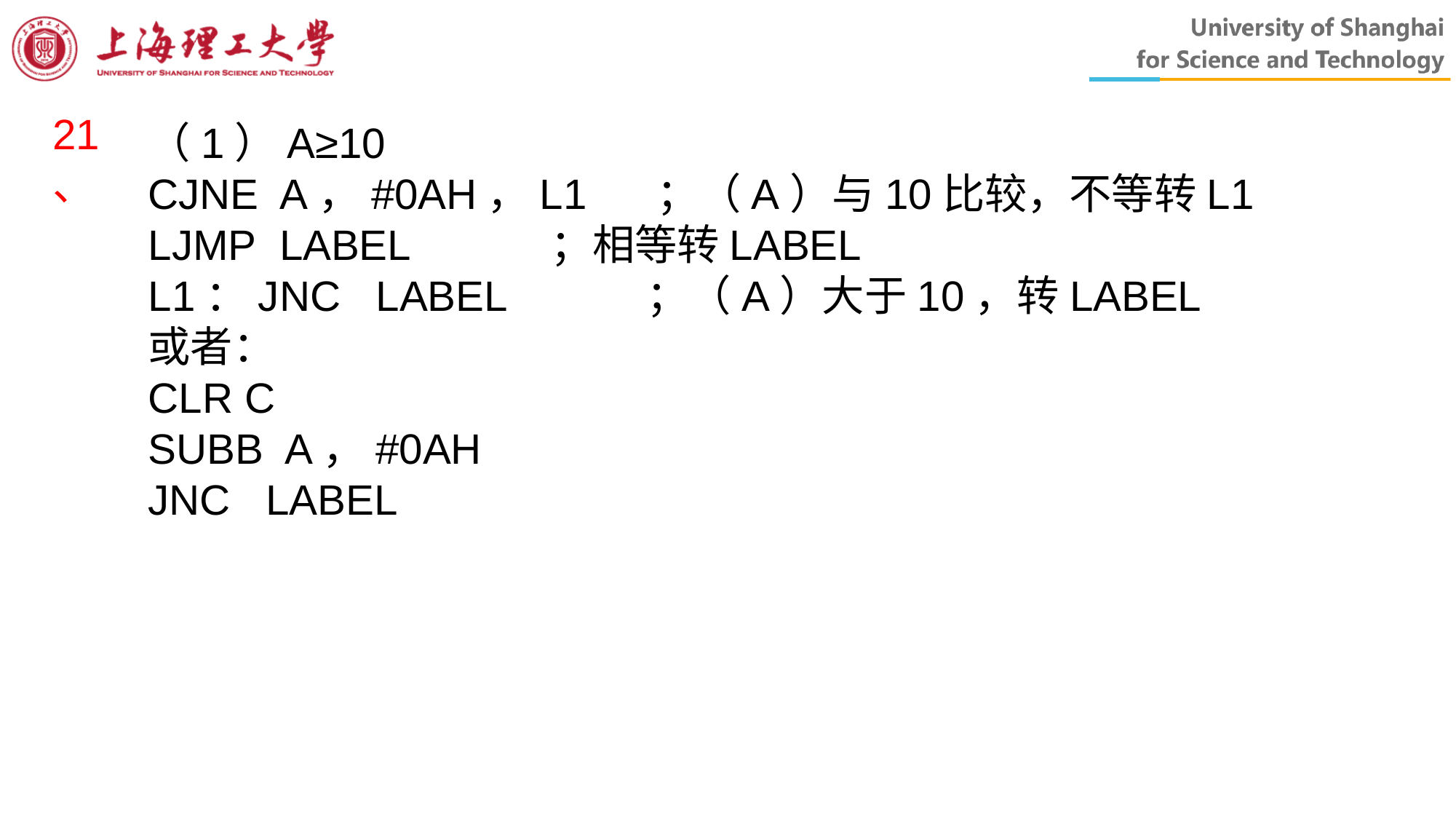

21、
（1）A≥10
CJNE  A，#0AH，L1     ；（A）与10比较，不等转L1
LJMP  LABEL           ；相等转LABEL
L1：JNC   LABEL           ；（A）大于10，转LABEL
或者：
CLR C
SUBB  A，#0AH
JNC   LABEL